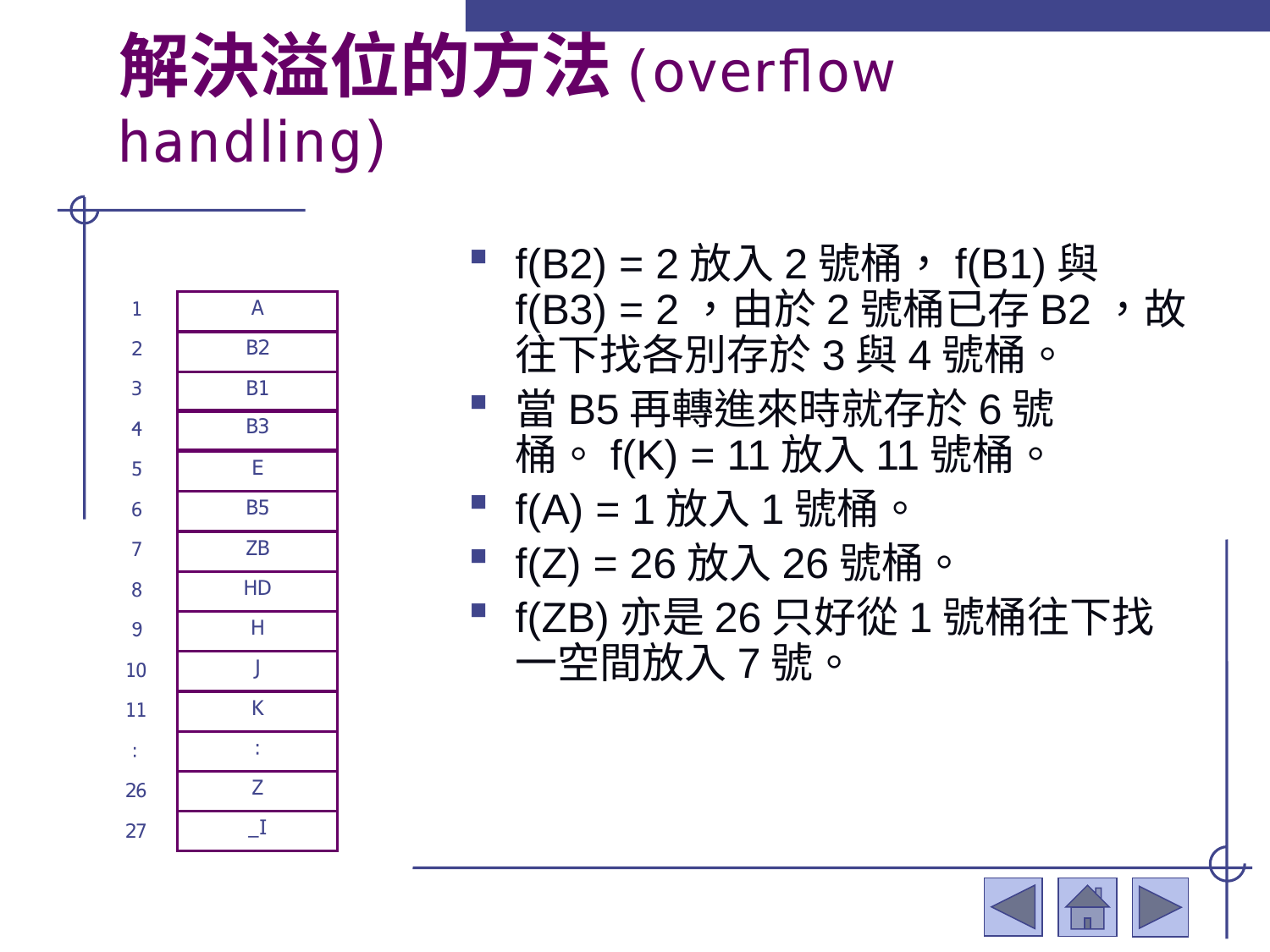

# 解決溢位的方法(overflow handling)
f(B2) = 2放入2號桶，f(B1)與f(B3) = 2，由於2號桶已存B2，故往下找各別存於3與4號桶。
當B5再轉進來時就存於6號桶。f(K) = 11放入11號桶。
f(A) = 1放入1號桶。
f(Z) = 26放入26號桶。
f(ZB)亦是26只好從1號桶往下找一空間放入7號。
 1
 2
 3
 4
 5
 6
 7
 8
 9
10
11
 :
26
27
A
B2
B1
B3
E
B5
ZB
HD
H
J
K
:
Z
_I